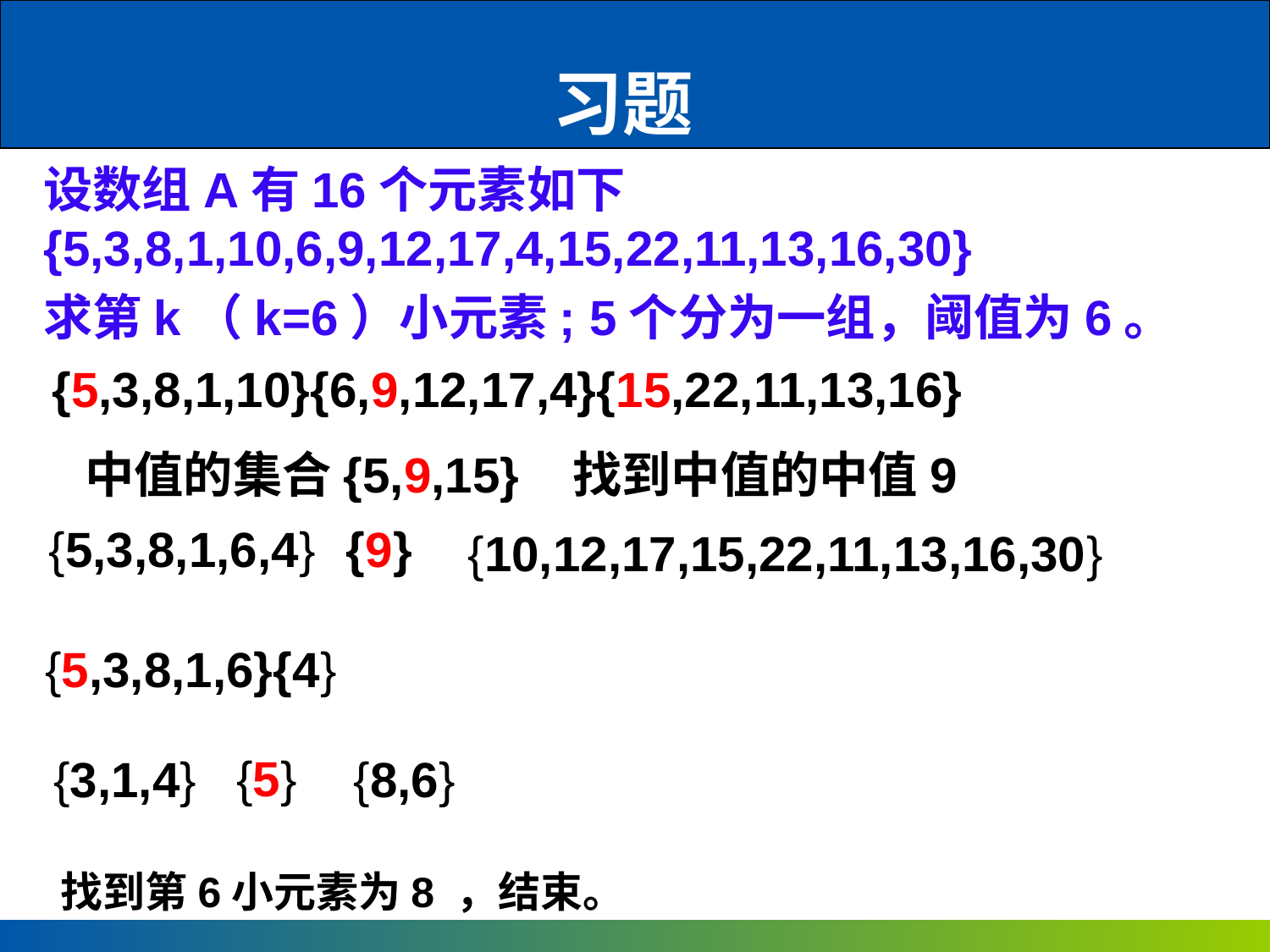

# 习题
设数组A有16个元素如下{5,3,8,1,10,6,9,12,17,4,15,22,11,13,16,30}
求第k（k=6）小元素; 5个分为一组，阈值为6。

{5,3,8,1,10}{6,9,12,17,4}{15,22,11,13,16}
中值的集合{5,9,15}   找到中值的中值9
{5,3,8,1,6,4}
{9}
{10,12,17,15,22,11,13,16,30}
{5,3,8,1,6}{4}
{5}
{3,1,4}
{8,6}
找到第6小元素为8 ，结束。